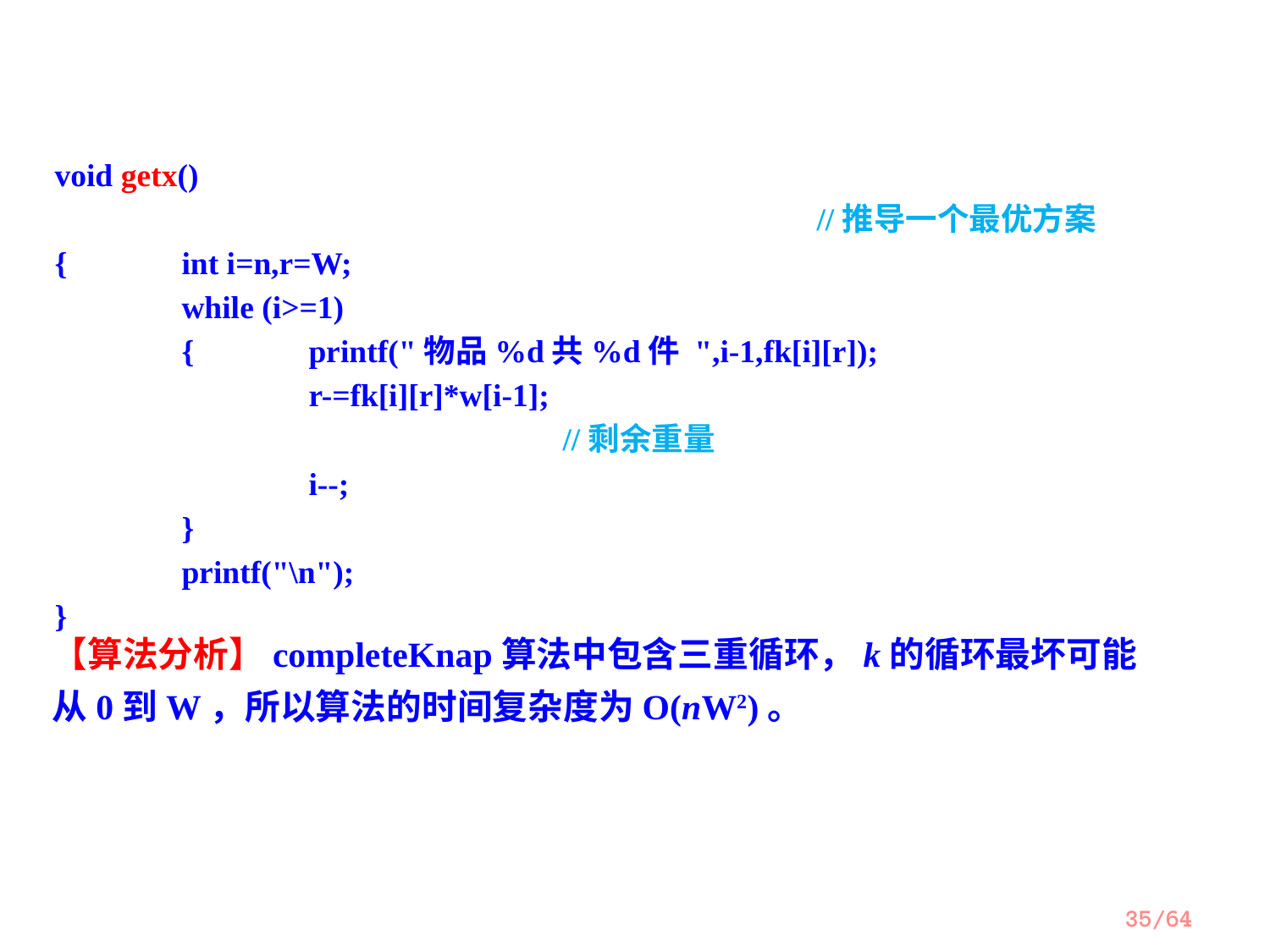

void getx()														//推导一个最优方案
{	int i=n,r=W;
	while (i>=1)
	{	printf("物品%d共%d件 ",i-1,fk[i][r]);
		r-=fk[i][r]*w[i-1];										//剩余重量
		i--;
	}
	printf("\n");
}
【算法分析】completeKnap算法中包含三重循环，k的循环最坏可能从0到W，所以算法的时间复杂度为O(nW2)。
35/64